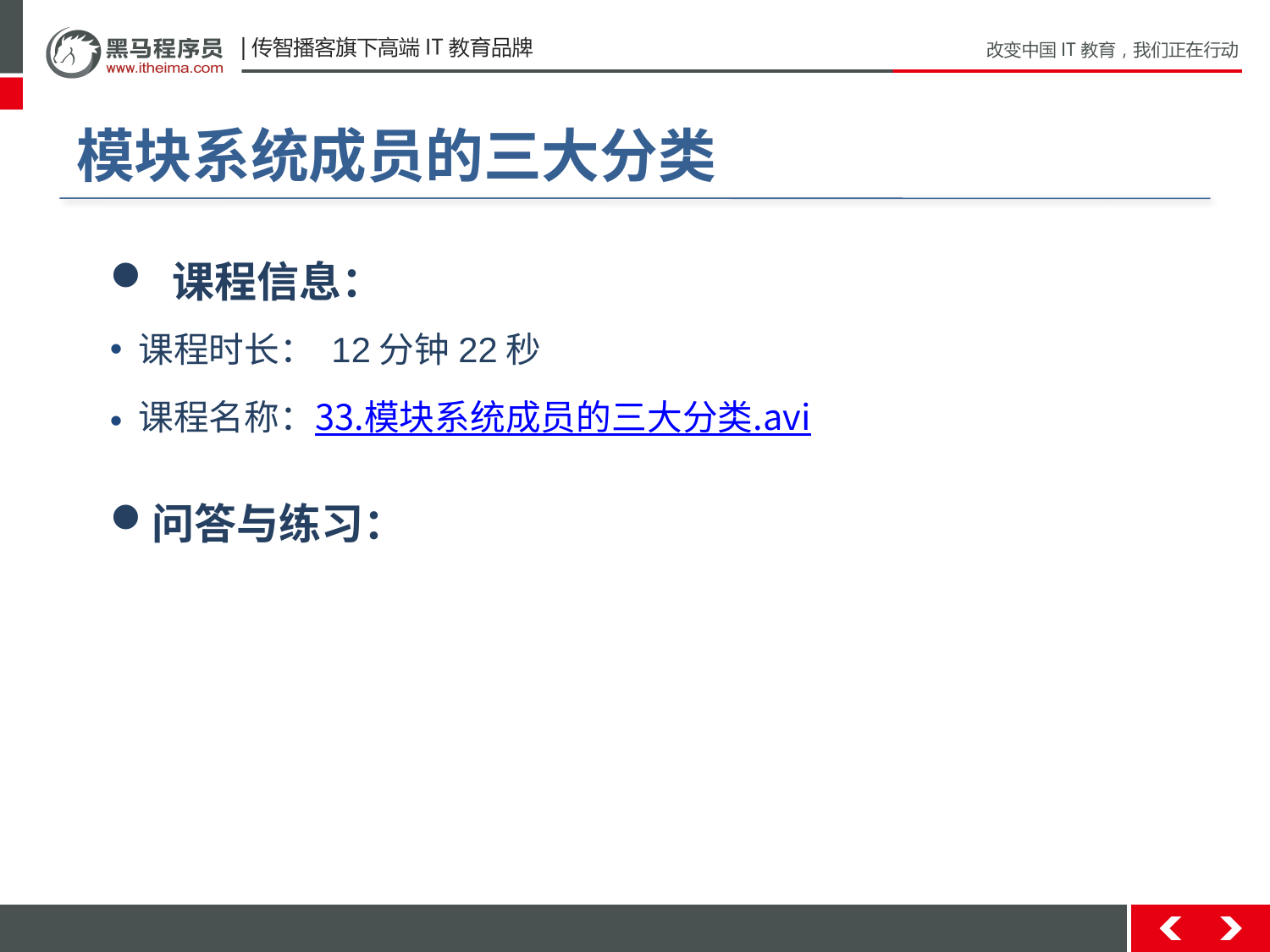

# 模块系统成员的三大分类
 课程信息：
 课程时长： 12分钟22秒
 课程名称：33.模块系统成员的三大分类.avi
问答与练习：